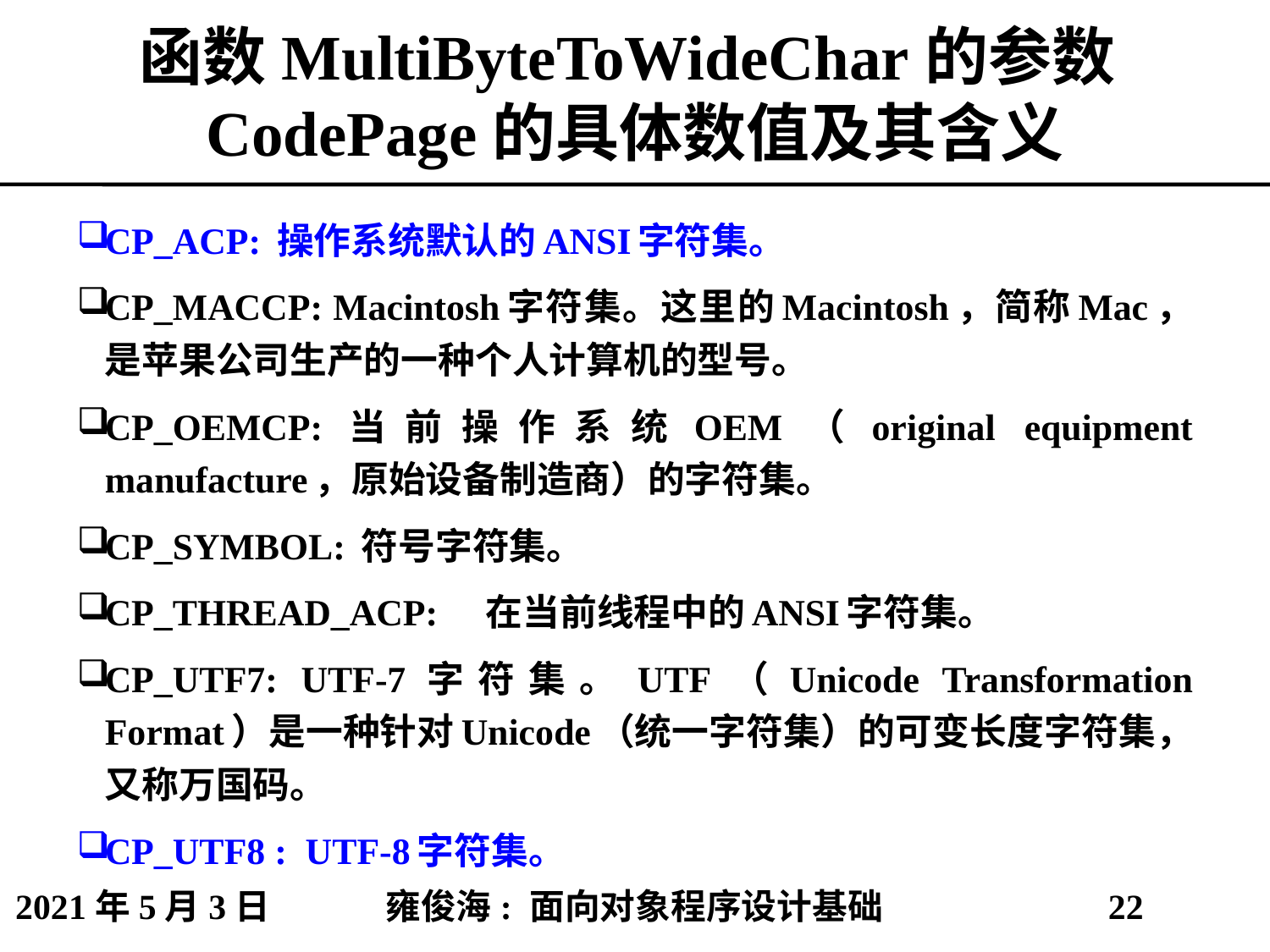

# 函数MultiByteToWideChar的参数CodePage的具体数值及其含义

CP_ACP: 操作系统默认的ANSI字符集。
CP_MACCP: Macintosh字符集。这里的Macintosh，简称Mac，是苹果公司生产的一种个人计算机的型号。
CP_OEMCP:当前操作系统OEM（original equipment manufacture，原始设备制造商）的字符集。
CP_SYMBOL: 符号字符集。
CP_THREAD_ACP: 	在当前线程中的ANSI字符集。
CP_UTF7: UTF-7字符集。UTF（Unicode Transformation Format）是一种针对Unicode（统一字符集）的可变长度字符集，又称万国码。
CP_UTF8 :  UTF-8字符集。
2021年5月3日
雍俊海: 面向对象程序设计基础
22